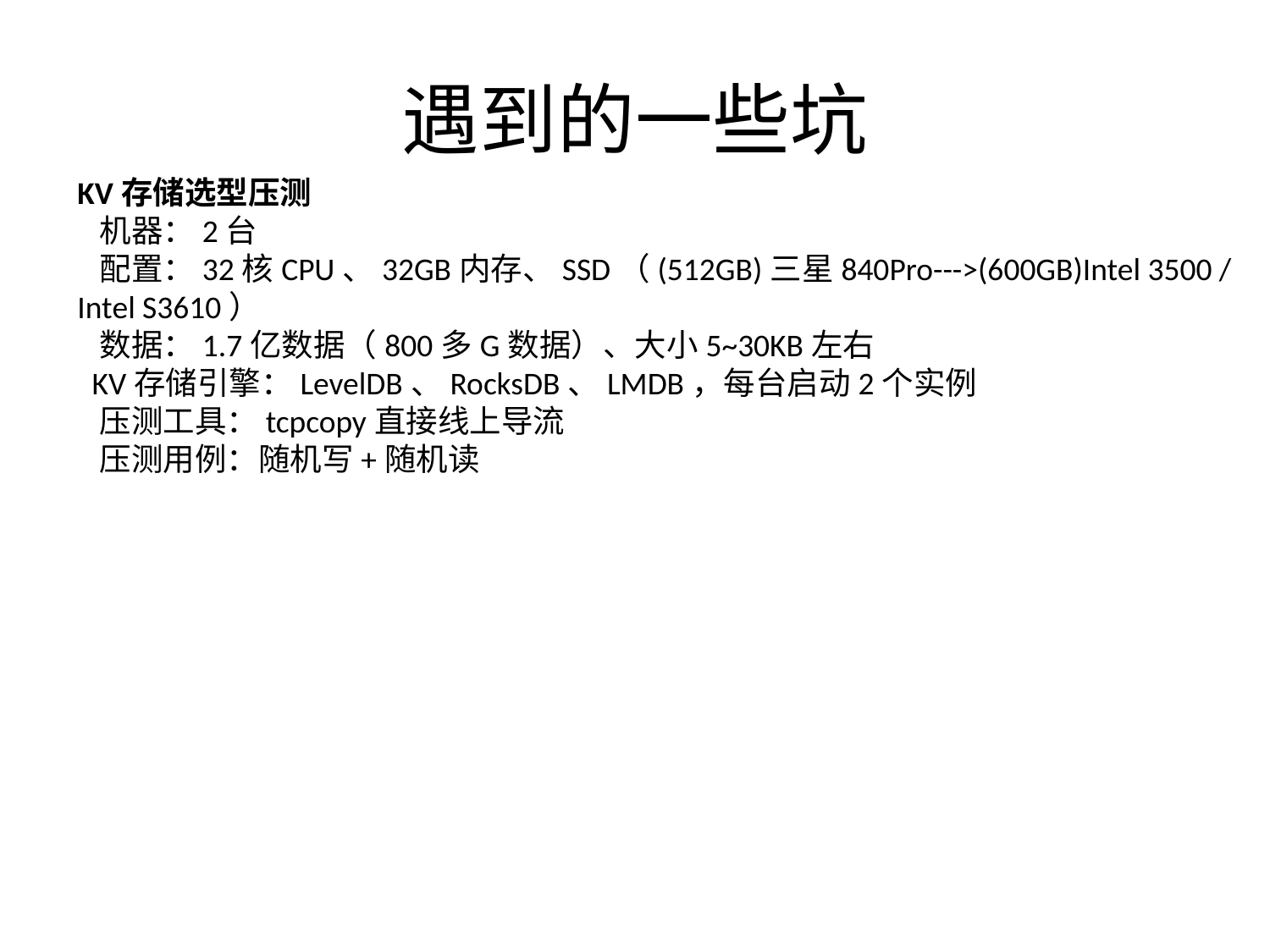

# 遇到的一些坑
KV存储选型压测
  机器：2台
  配置：32核CPU、32GB内存、SSD（(512GB)三星840Pro--->(600GB)Intel 3500 / Intel S3610）
  数据：1.7亿数据（800多G数据）、大小5~30KB左右
  KV存储引擎：LevelDB、RocksDB、LMDB，每台启动2个实例
  压测工具：tcpcopy直接线上导流
  压测用例：随机写+随机读